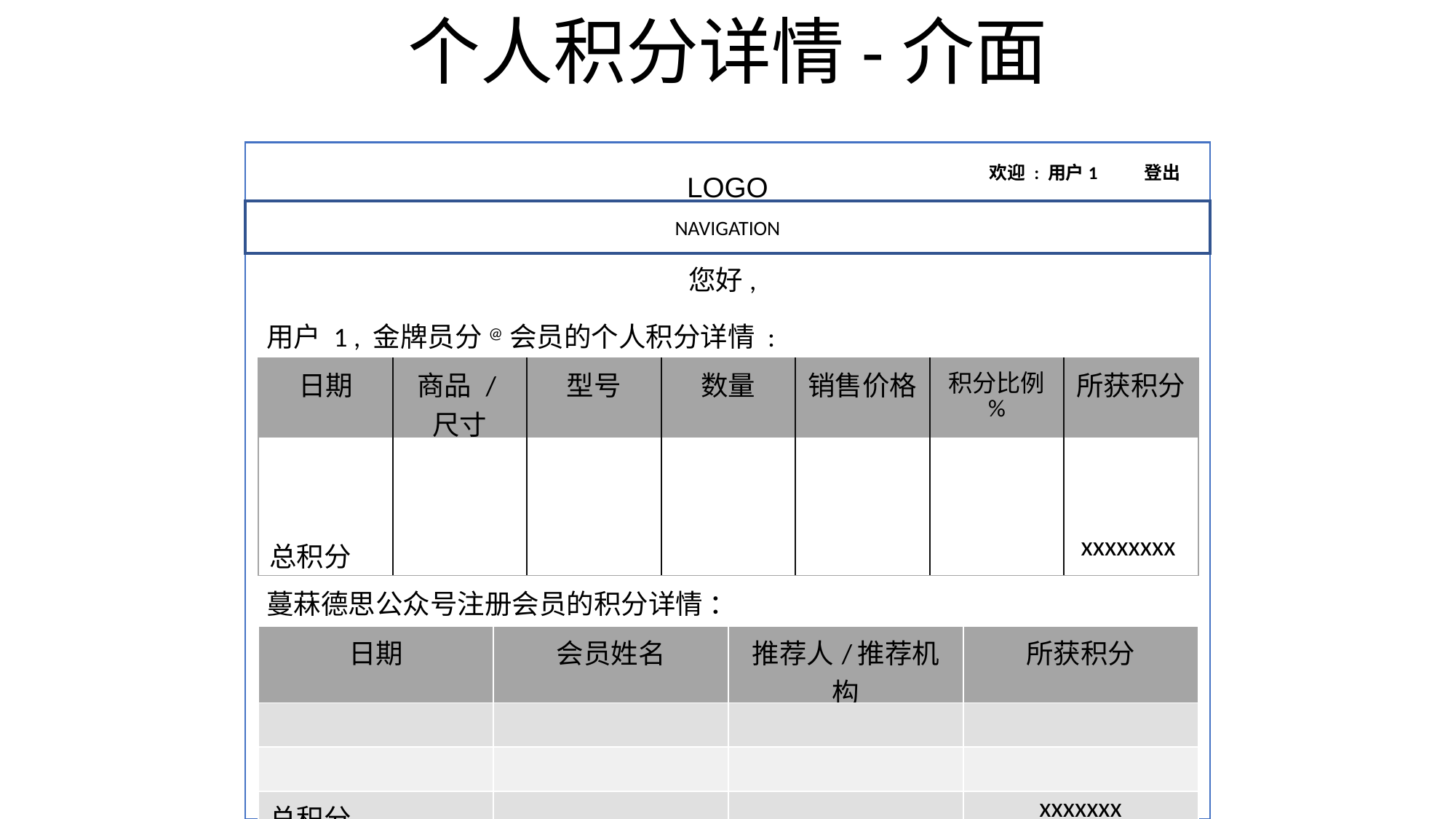

# 个人积分详情-介面

欢迎 : 用户1          登出
LOGO
NAVIGATION
您好,
用户 1 , 金牌员分@会员的个人积分详情 :
| 日期 | 商品 / 尺寸 | 型号 | 数量 | 销售价格 | 积分比例 % | 所获积分 |
| --- | --- | --- | --- | --- | --- | --- |
|  |  |  |  |  |  |  |
|  |  |  |  |  |  |  |
| 总积分 |  |  |  |  |  | xxxxxxxx |
蔓菻德思公众号注册会员的积分详情 ：
| 日期 | 会员姓名 | 推荐人/推荐机构 | 所获积分 |
| --- | --- | --- | --- |
|  |  |  |  |
|  |  |  |  |
| 总积分 |  |  | xxxxxxx |